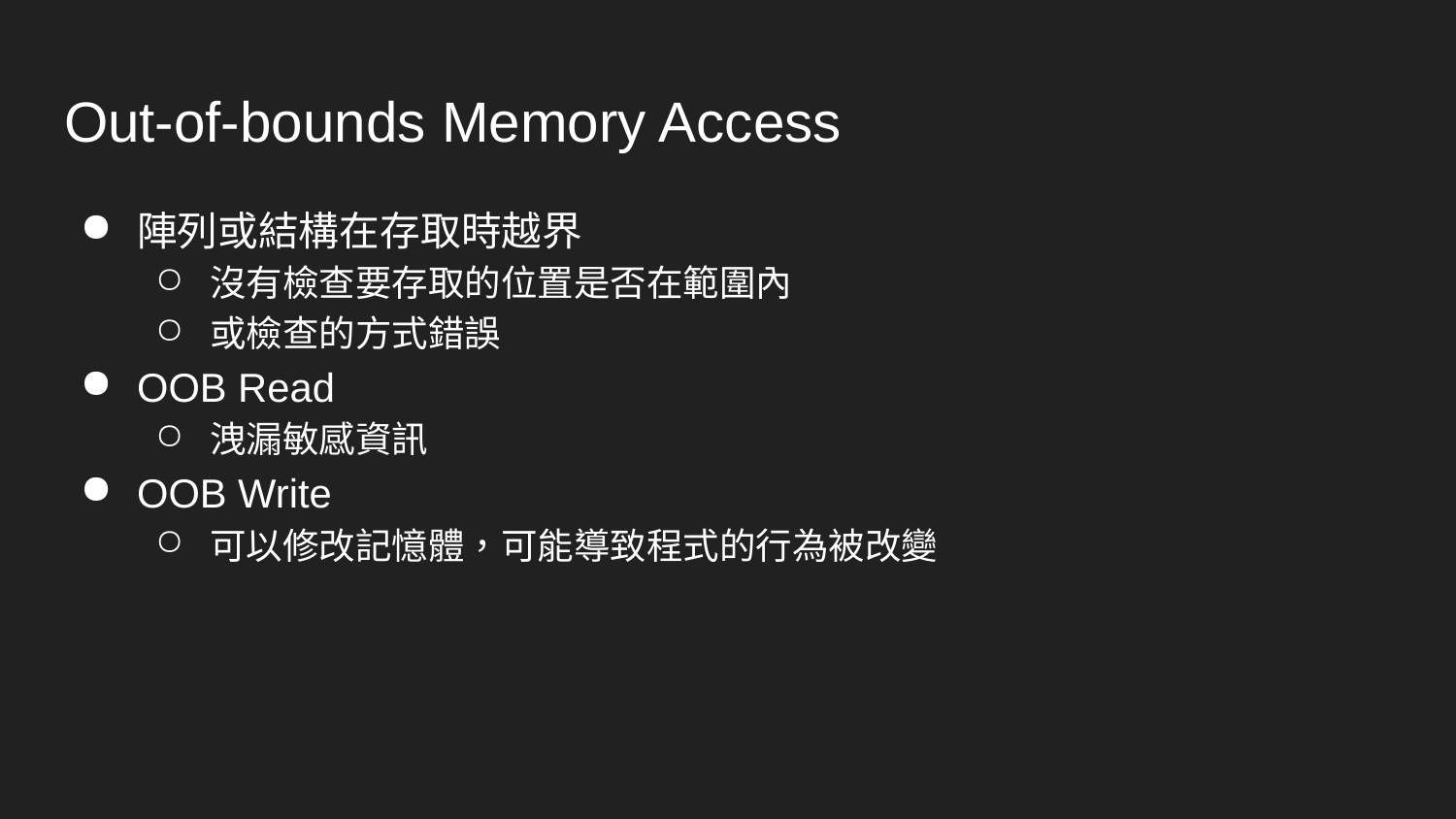

# Out-of-bounds Memory Access
陣列或結構在存取時越界
沒有檢查要存取的位置是否在範圍內
或檢查的方式錯誤
OOB Read
洩漏敏感資訊
OOB Write
可以修改記憶體，可能導致程式的行為被改變